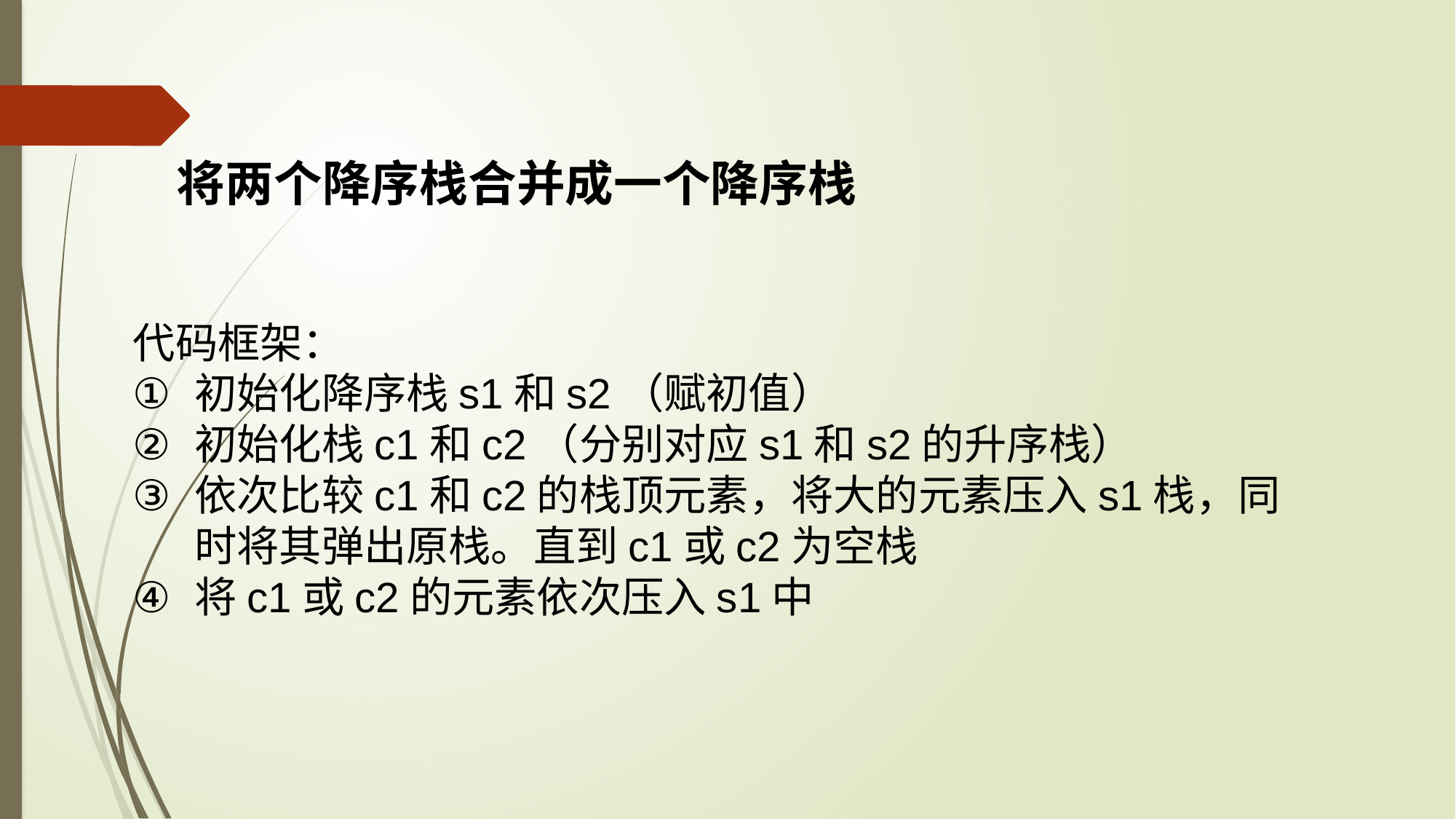

将两个降序栈合并成一个降序栈

代码框架：
初始化降序栈s1和s2（赋初值）
初始化栈c1和c2（分别对应s1和s2的升序栈）
依次比较c1和c2的栈顶元素，将大的元素压入s1栈，同时将其弹出原栈。直到c1或c2为空栈
将c1或c2的元素依次压入s1中